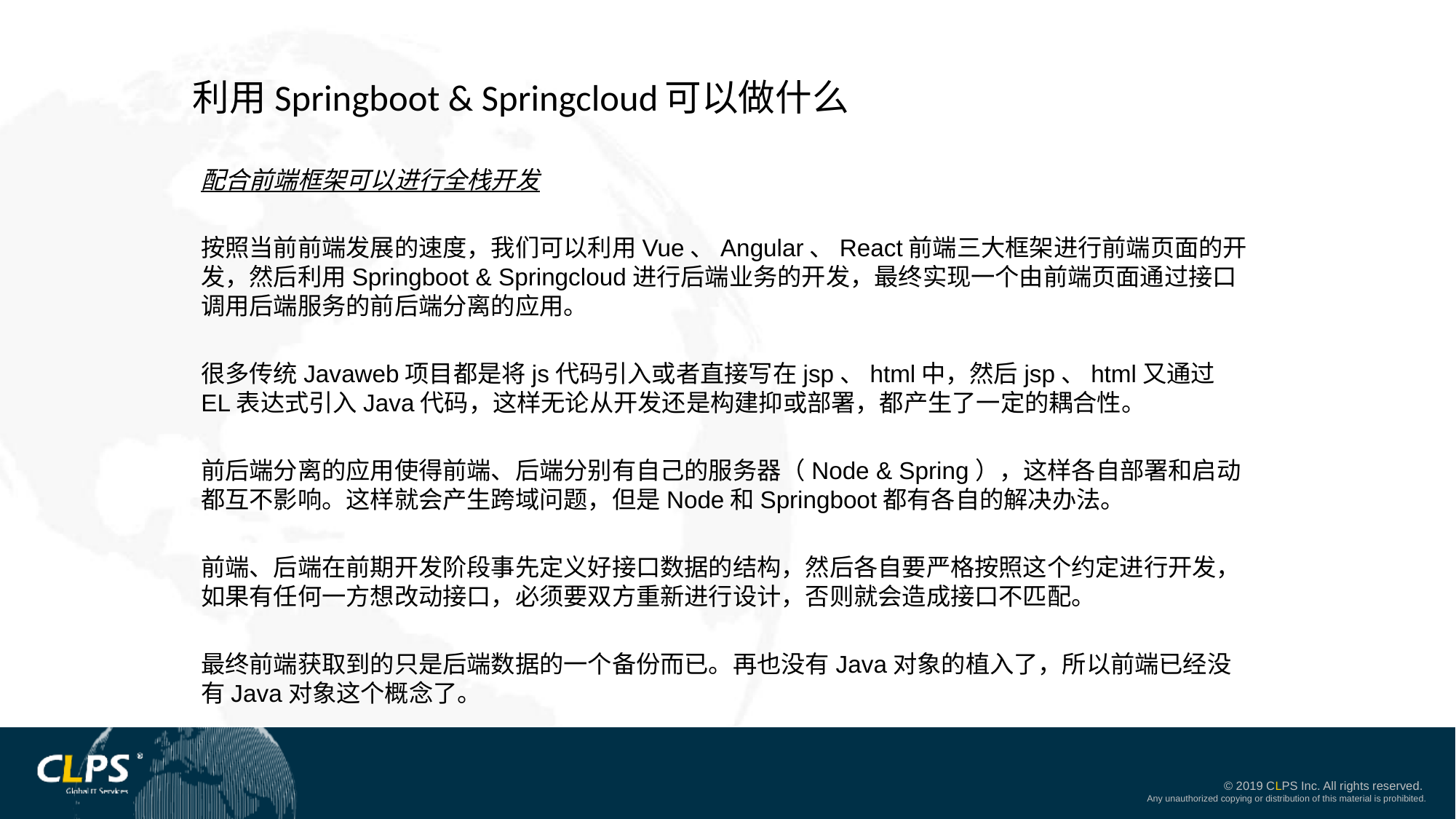

利用Springboot & Springcloud可以做什么

配合前端框架可以进行全栈开发

按照当前前端发展的速度，我们可以利用Vue、Angular、React前端三大框架进行前端页面的开发，然后利用Springboot & Springcloud进行后端业务的开发，最终实现一个由前端页面通过接口调用后端服务的前后端分离的应用。

很多传统Javaweb项目都是将js代码引入或者直接写在jsp、html中，然后jsp、html又通过EL表达式引入Java代码，这样无论从开发还是构建抑或部署，都产生了一定的耦合性。

前后端分离的应用使得前端、后端分别有自己的服务器（Node & Spring），这样各自部署和启动都互不影响。这样就会产生跨域问题，但是Node和Springboot都有各自的解决办法。

前端、后端在前期开发阶段事先定义好接口数据的结构，然后各自要严格按照这个约定进行开发，如果有任何一方想改动接口，必须要双方重新进行设计，否则就会造成接口不匹配。

最终前端获取到的只是后端数据的一个备份而已。再也没有Java对象的植入了，所以前端已经没有Java对象这个概念了。

4